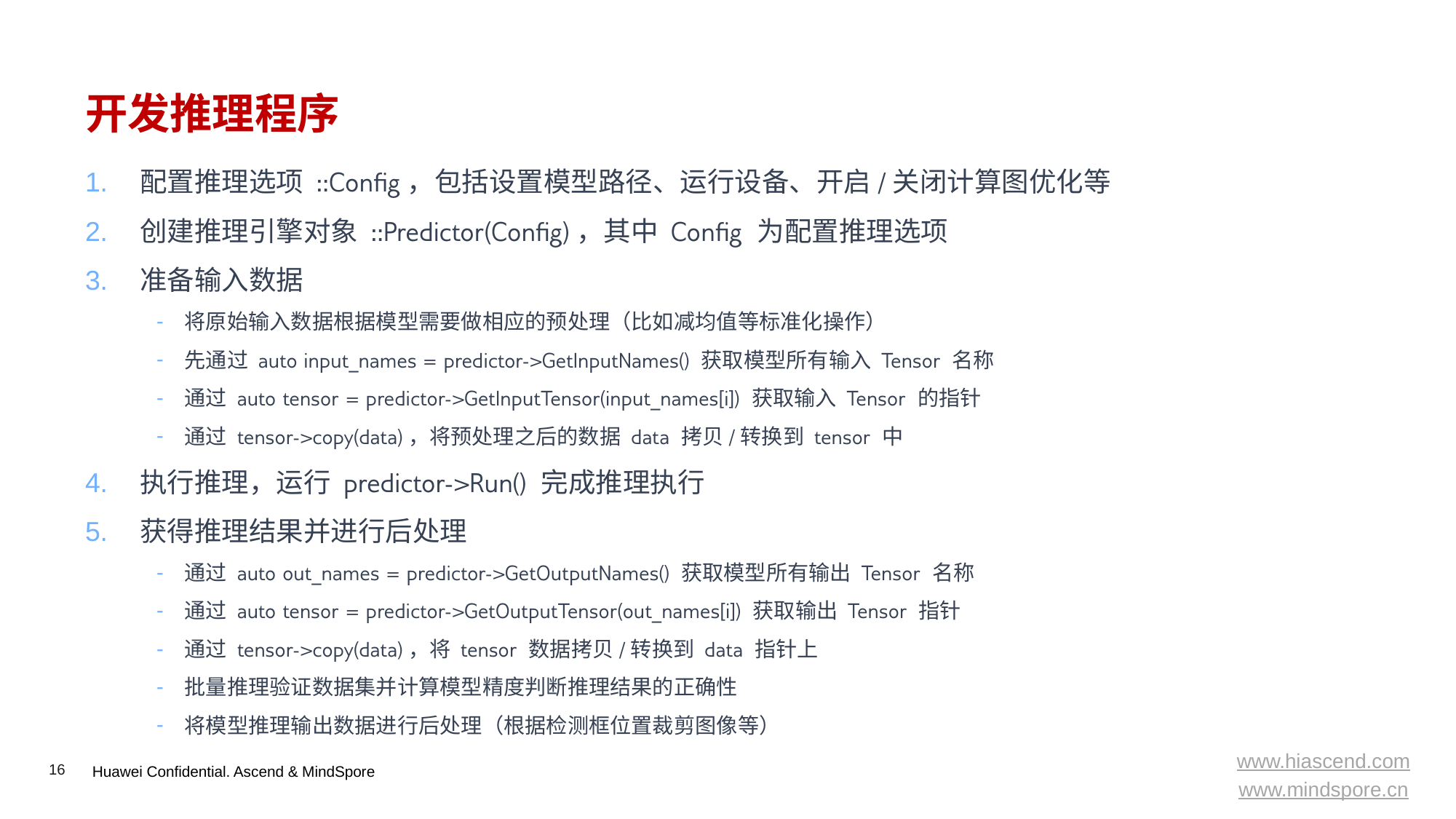

# 开发推理程序
配置推理选项 ::Config，包括设置模型路径、运行设备、开启/关闭计算图优化等
创建推理引擎对象 ::Predictor(Config)，其中 Config 为配置推理选项
准备输入数据
将原始输入数据根据模型需要做相应的预处理（比如减均值等标准化操作）
先通过 auto input_names = predictor->GetInputNames() 获取模型所有输入 Tensor 名称
通过 auto tensor = predictor->GetInputTensor(input_names[i]) 获取输入 Tensor 的指针
通过 tensor->copy(data)，将预处理之后的数据 data 拷贝/转换到 tensor 中
执行推理，运行 predictor->Run() 完成推理执行
获得推理结果并进行后处理
通过 auto out_names = predictor->GetOutputNames() 获取模型所有输出 Tensor 名称
通过 auto tensor = predictor->GetOutputTensor(out_names[i]) 获取输出 Tensor 指针
通过 tensor->copy(data)，将 tensor 数据拷贝/转换到 data 指针上
批量推理验证数据集并计算模型精度判断推理结果的正确性
将模型推理输出数据进行后处理（根据检测框位置裁剪图像等）